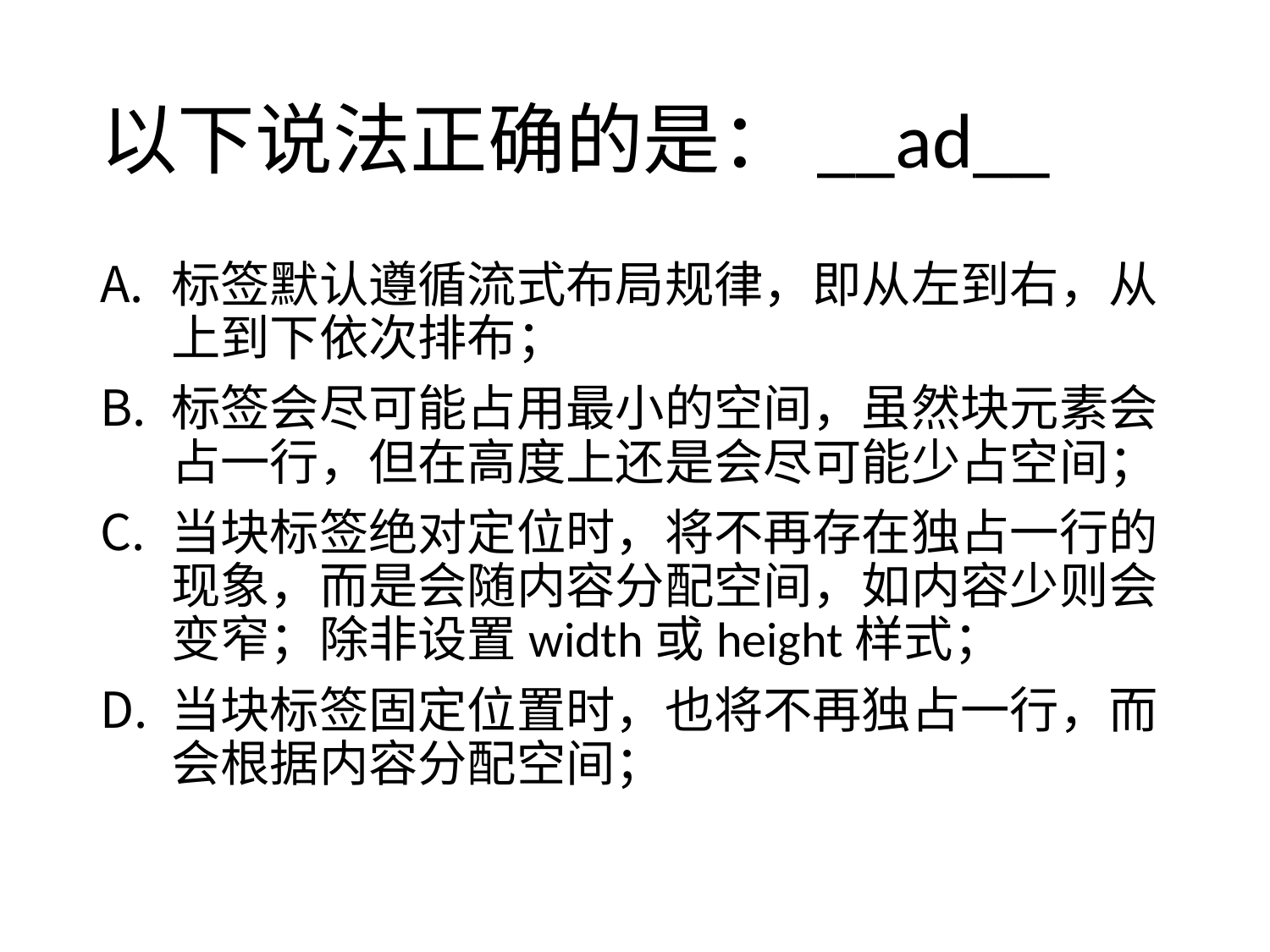

# 以下说法正确的是：__ad__
标签默认遵循流式布局规律，即从左到右，从上到下依次排布；
标签会尽可能占用最小的空间，虽然块元素会占一行，但在高度上还是会尽可能少占空间；
当块标签绝对定位时，将不再存在独占一行的现象，而是会随内容分配空间，如内容少则会变窄；除非设置width或height样式；
当块标签固定位置时，也将不再独占一行，而会根据内容分配空间；